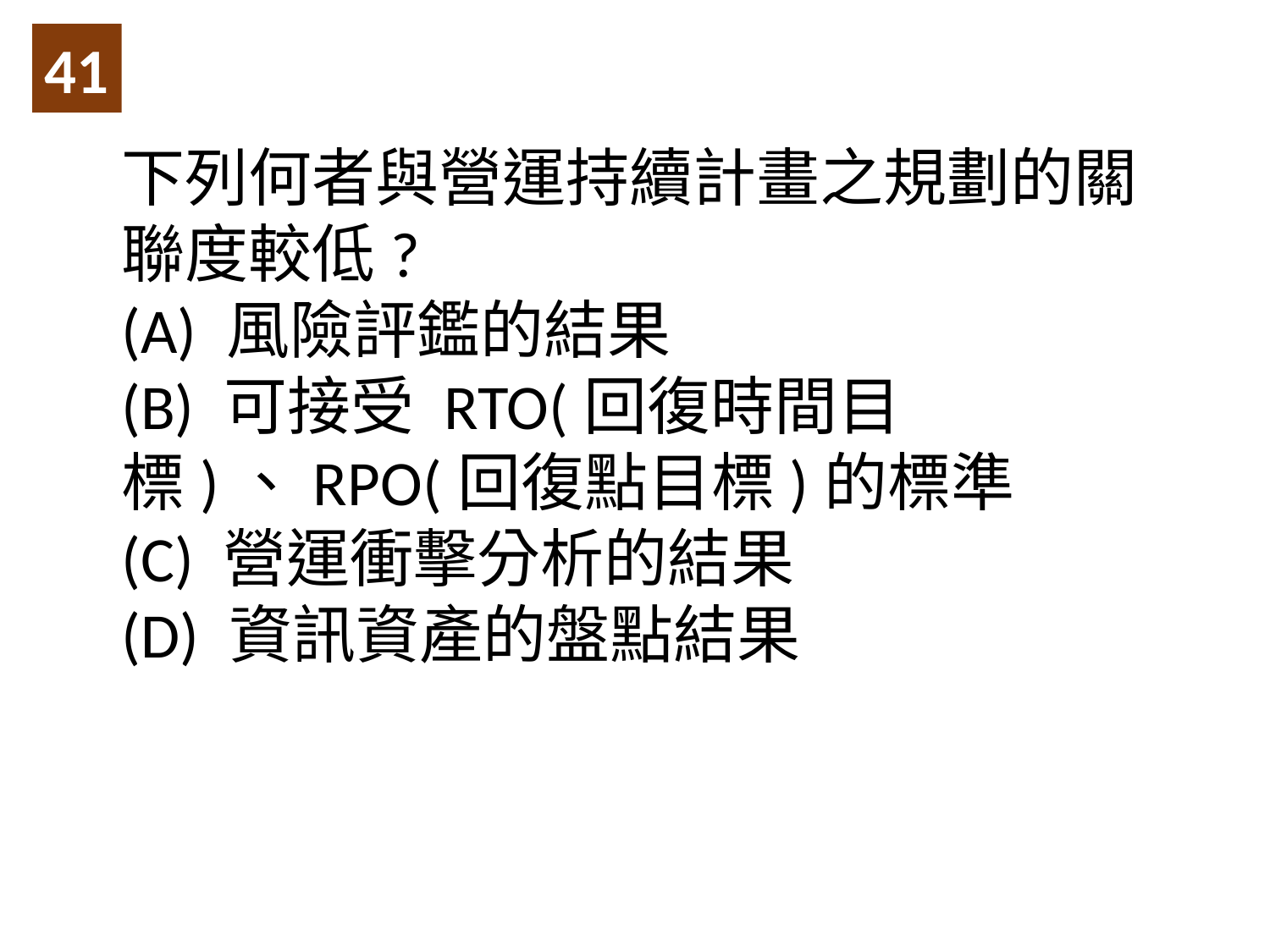

41
下列何者與營運持續計畫之規劃的關聯度較低?
(A) 風險評鑑的結果
(B) 可接受 RTO(回復時間目標)、RPO(回復點目標)的標準
(C) 營運衝擊分析的結果
(D) 資訊資產的盤點結果